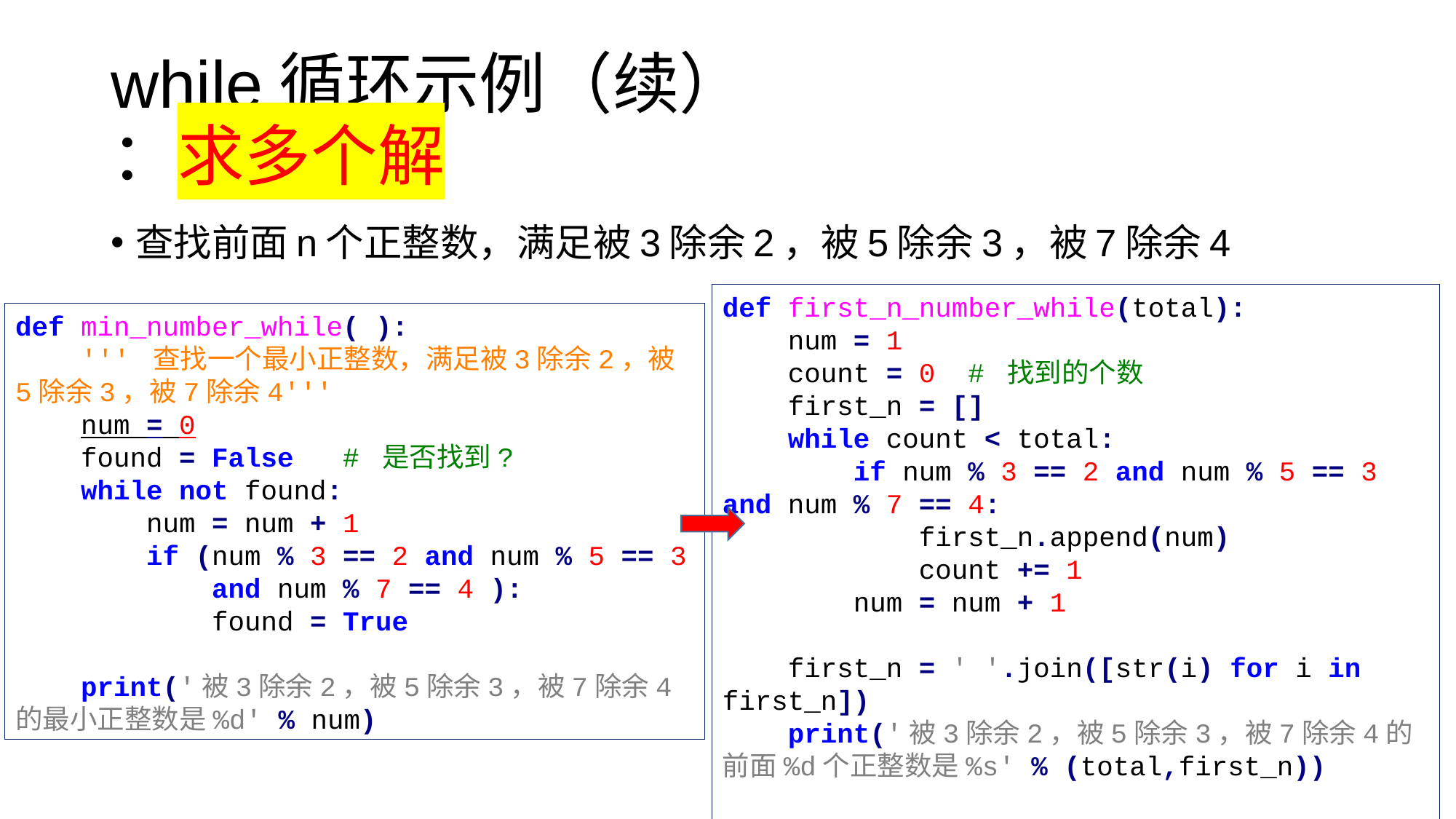

# while循环示例（续） ：求多个解
查找前面n个正整数，满足被3除余2，被5除余3，被7除余4
def first_n_number_while(total):
    num = 1
    count = 0  # 找到的个数
    first_n = []
    while count < total:
        if num % 3 == 2 and num % 5 == 3 and num % 7 == 4:
            first_n.append(num)
            count += 1
        num = num + 1

    first_n = ' '.join([str(i) for i in first_n])
    print('被3除余2，被5除余3，被7除余4的前面%d个正整数是%s' % (total,first_n))

def min_number_while( ):
    ''' 查找一个最小正整数，满足被3除余2，被5除余3，被7除余4'''
    num = 0
    found = False   # 是否找到?
    while not found:
        num = num + 1
        if (num % 3 == 2 and num % 5 == 3
            and num % 7 == 4 ):
            found = True

    print('被3除余2，被5除余3，被7除余4的最小正整数是%d' % num)